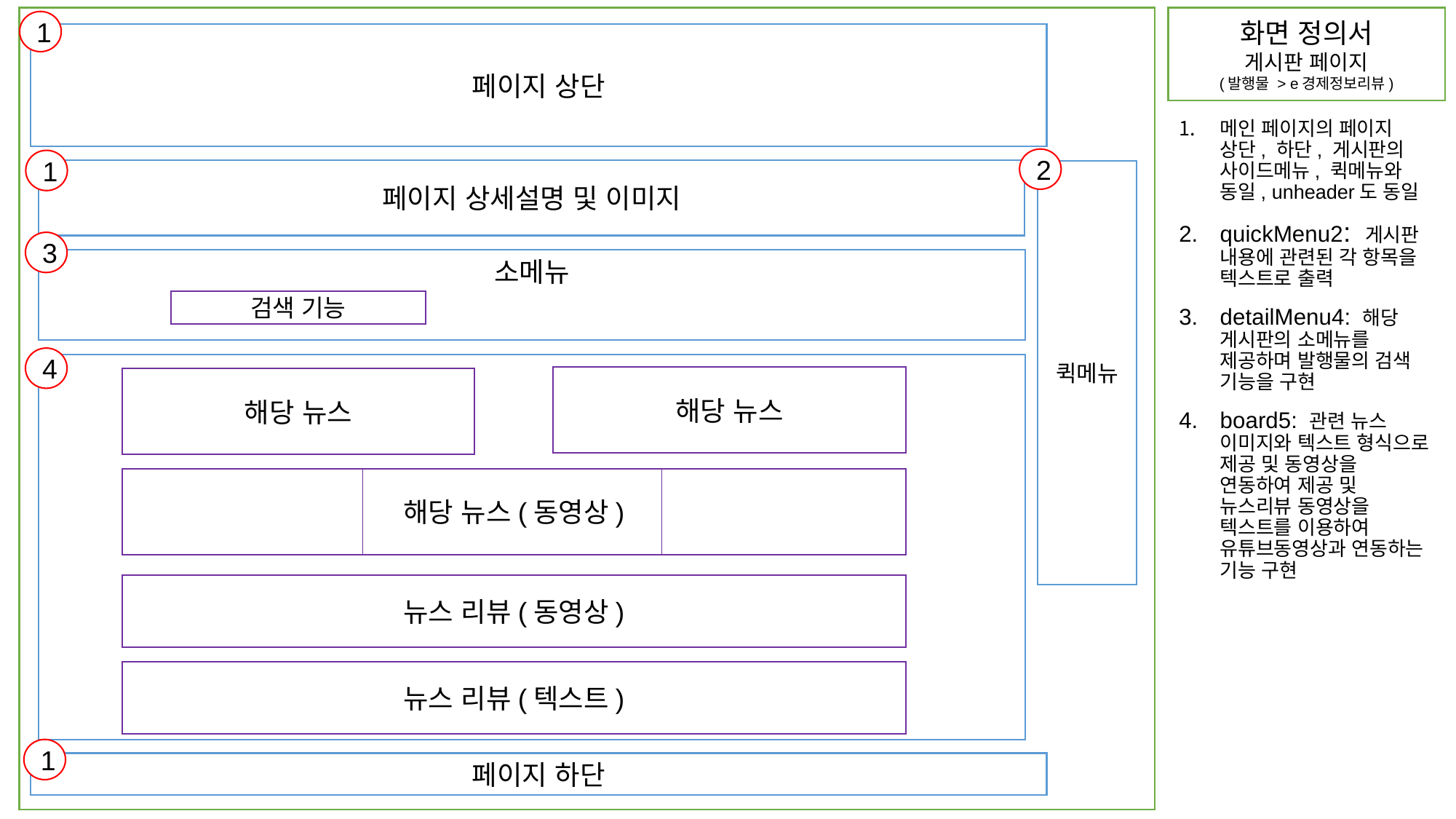

화면 정의서
게시판 페이지
(발행물 > e경제정보리뷰)
1
페이지 상단
메인 페이지의 페이지 상단, 하단, 게시판의 사이드메뉴, 퀵메뉴와 동일, unheader도 동일
quickMenu2: 게시판 내용에 관련된 각 항목을 텍스트로 출력
detailMenu4: 해당 게시판의 소메뉴를 제공하며 발행물의 검색 기능을 구현
board5: 관련 뉴스 이미지와 텍스트 형식으로 제공 및 동영상을 연동하여 제공 및 뉴스리뷰 동영상을 텍스트를 이용하여 유튜브동영상과 연동하는 기능 구현
2
1
페이지 상세설명 및 이미지
퀵메뉴
3
소메뉴

검색 기능
4

해당 뉴스
해당 뉴스
해당 뉴스(동영상)
뉴스 리뷰(동영상)
뉴스 리뷰(텍스트)
1
페이지 하단